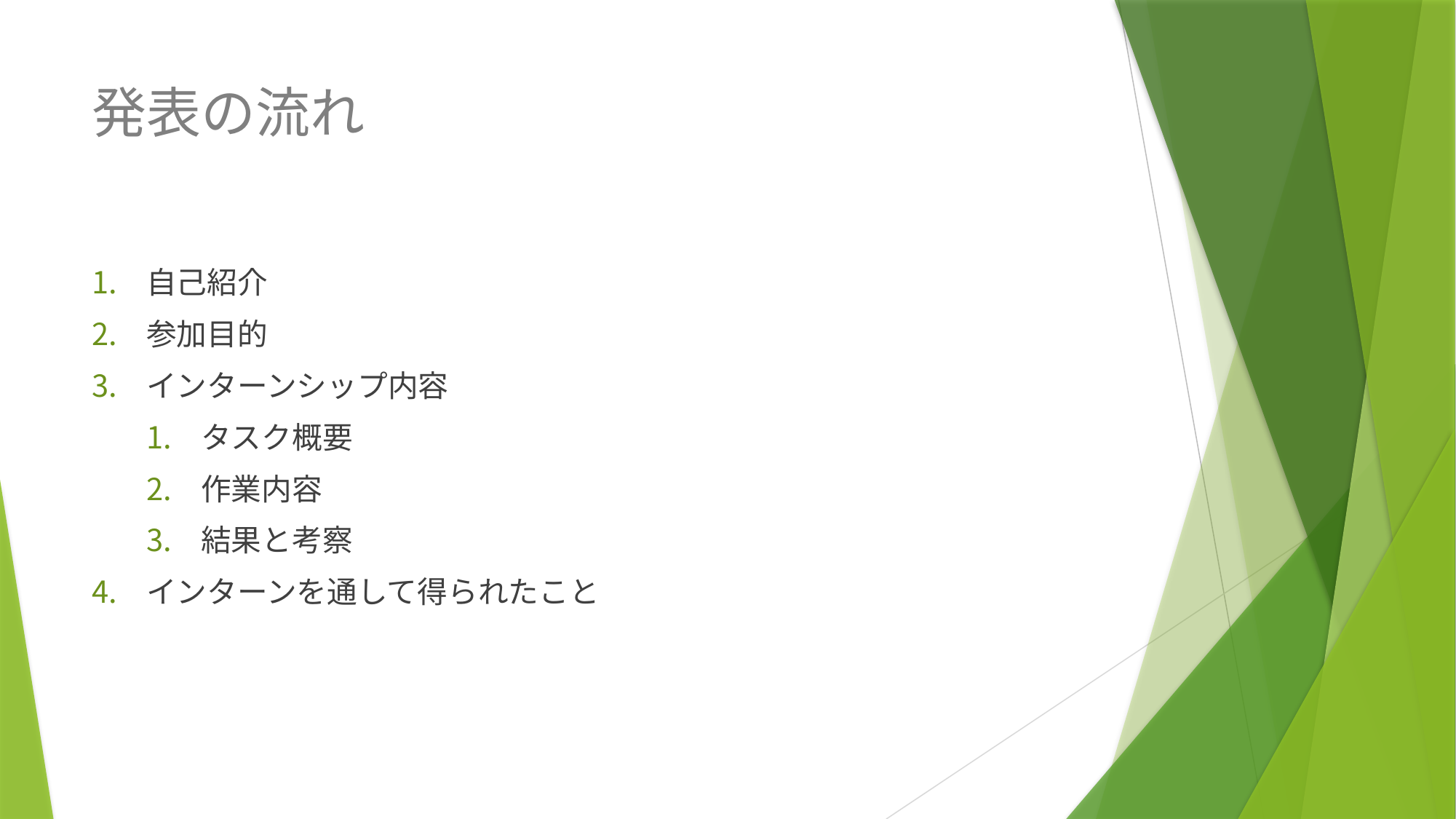

# 発表の流れ
自己紹介
参加目的
インターンシップ内容
タスク概要
作業内容
結果と考察
インターンを通して得られたこと